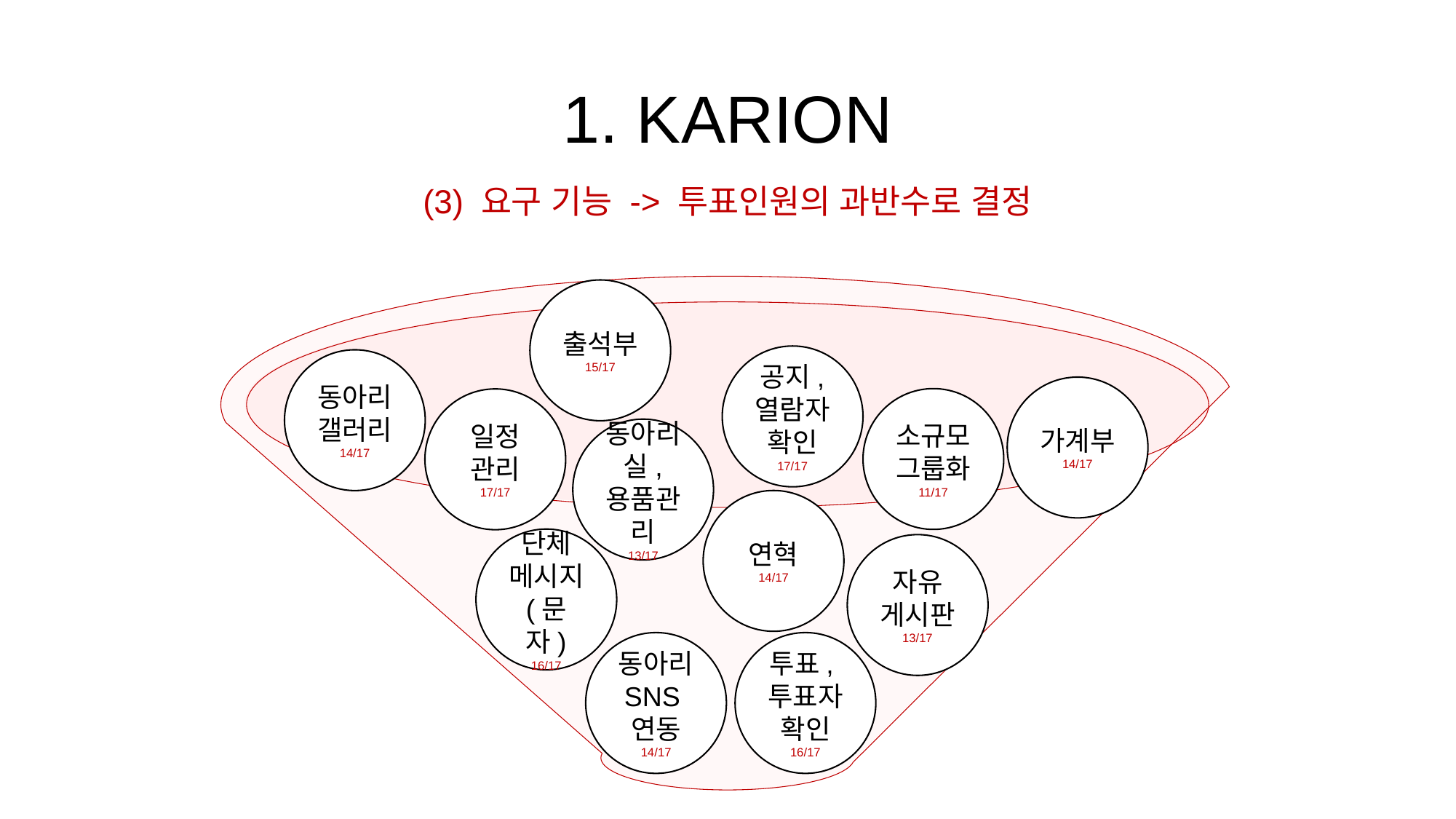

# 1. KARION
(3) 요구 기능 -> 투표인원의 과반수로 결정

출석부
15/17

공지, 열람자 확인
17/17
동아리
갤러리
14/17
가계부
14/17
소규모 그룹화
11/17
일정
관리
17/17
동아리실, 용품관리
13/17
연혁
14/17
단체
메시지
(문자)
16/17
자유 게시판
13/17
동아리 SNS
연동
14/17
투표,
투표자 확인
16/17